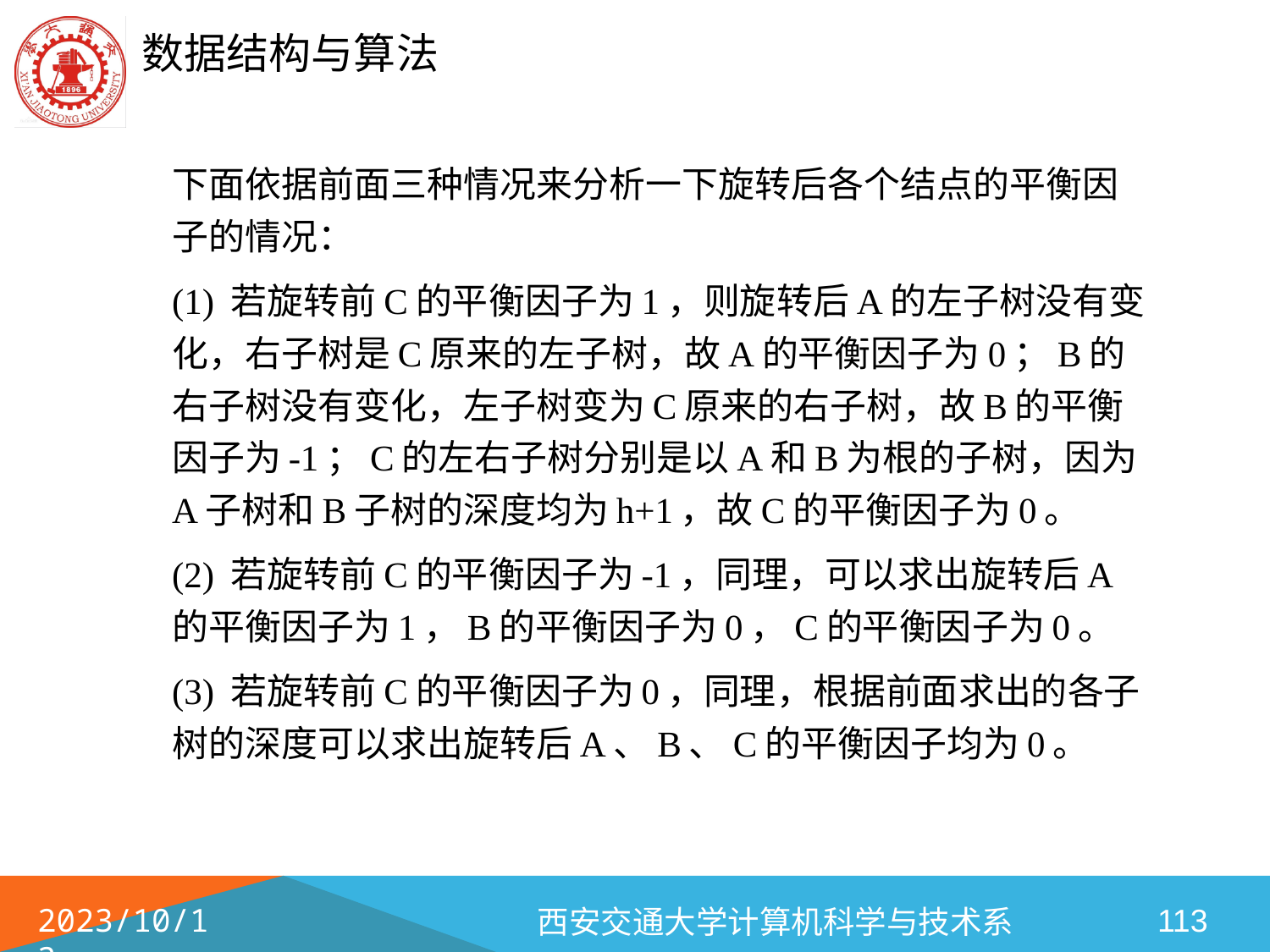

下面依据前面三种情况来分析一下旋转后各个结点的平衡因子的情况：
	(1) 若旋转前C的平衡因子为1，则旋转后A的左子树没有变化，右子树是C原来的左子树，故A的平衡因子为0；B的右子树没有变化，左子树变为C原来的右子树，故B的平衡因子为-1；C的左右子树分别是以A和B为根的子树，因为A子树和B子树的深度均为h+1，故C的平衡因子为0。
	(2) 若旋转前C的平衡因子为-1，同理，可以求出旋转后A的平衡因子为1，B的平衡因子为0，C的平衡因子为0。
	(3) 若旋转前C的平衡因子为0，同理，根据前面求出的各子树的深度可以求出旋转后A、B、C的平衡因子均为0。